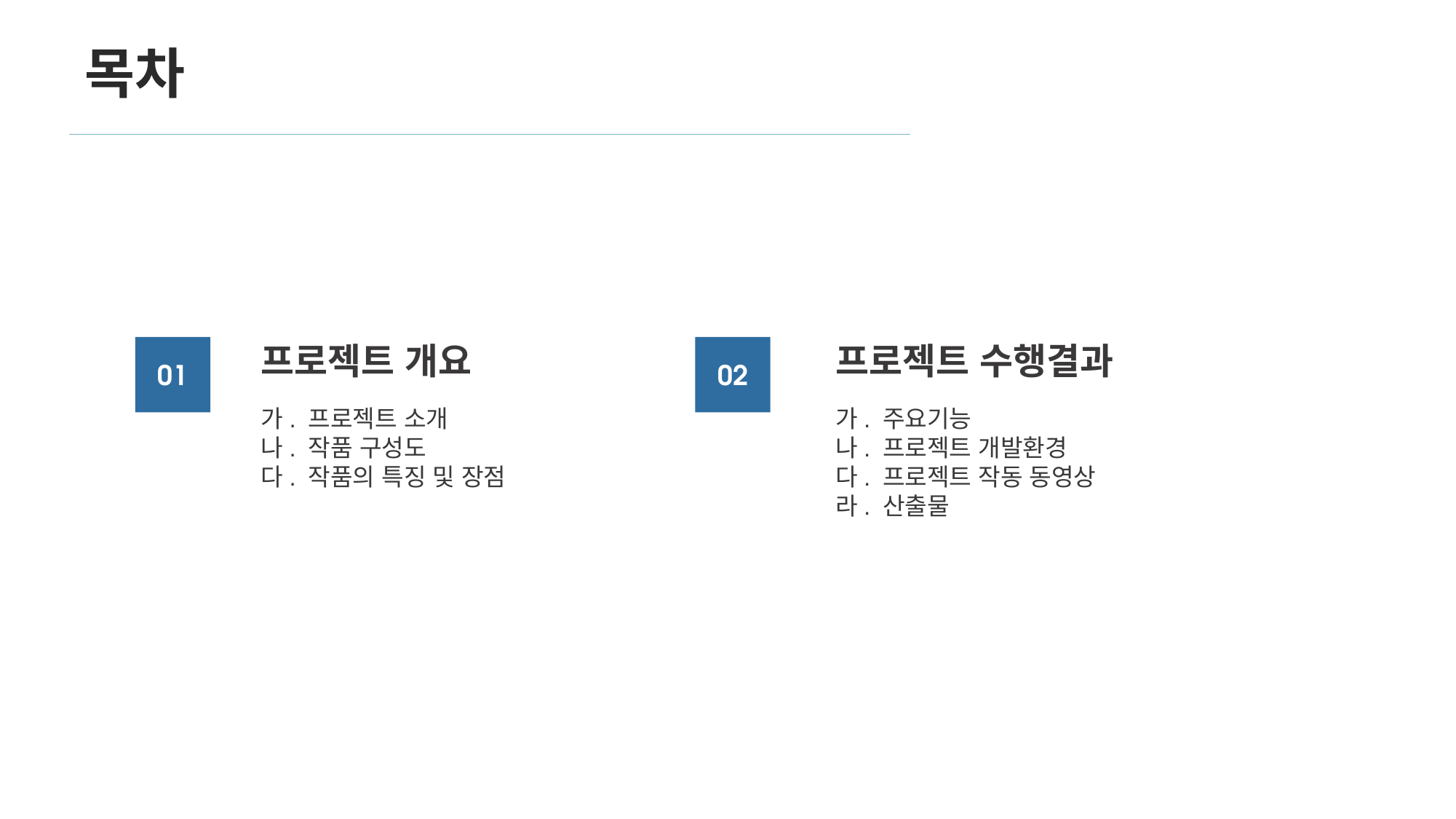

목차
프로젝트 개요

가. 프로젝트 소개
나. 작품 구성도
다. 작품의 특징 및 장점
01
프로젝트 수행결과

가. 주요기능
나. 프로젝트 개발환경
다. 프로젝트 작동 동영상
라. 산출물
02